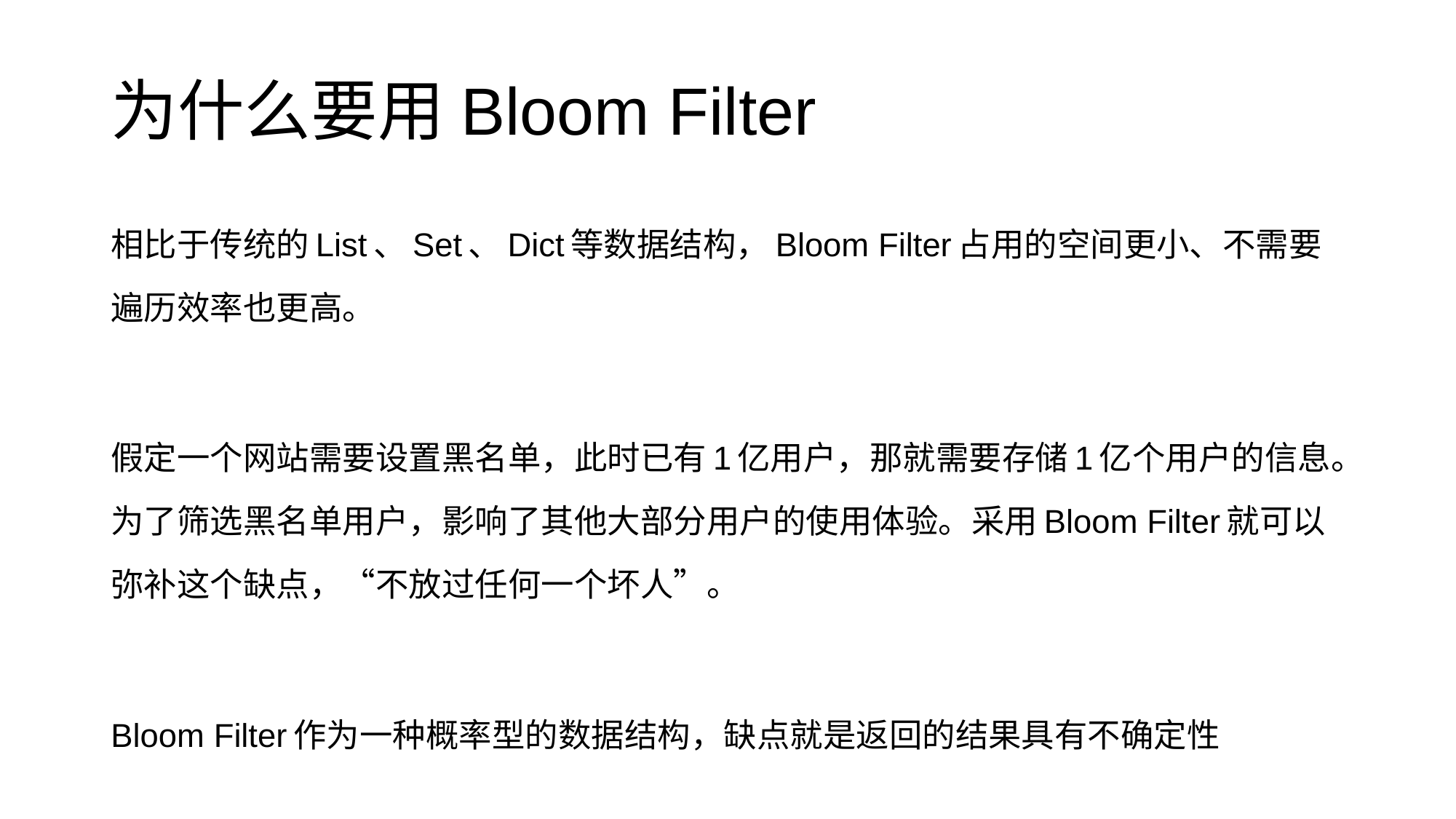

# 为什么要用Bloom Filter
相比于传统的List、Set、Dict等数据结构，Bloom Filter占用的空间更小、不需要遍历效率也更高。

假定一个网站需要设置黑名单，此时已有1亿用户，那就需要存储1亿个用户的信息。为了筛选黑名单用户，影响了其他大部分用户的使用体验。采用Bloom Filter就可以弥补这个缺点，“不放过任何一个坏人”。

Bloom Filter作为一种概率型的数据结构，缺点就是返回的结果具有不确定性